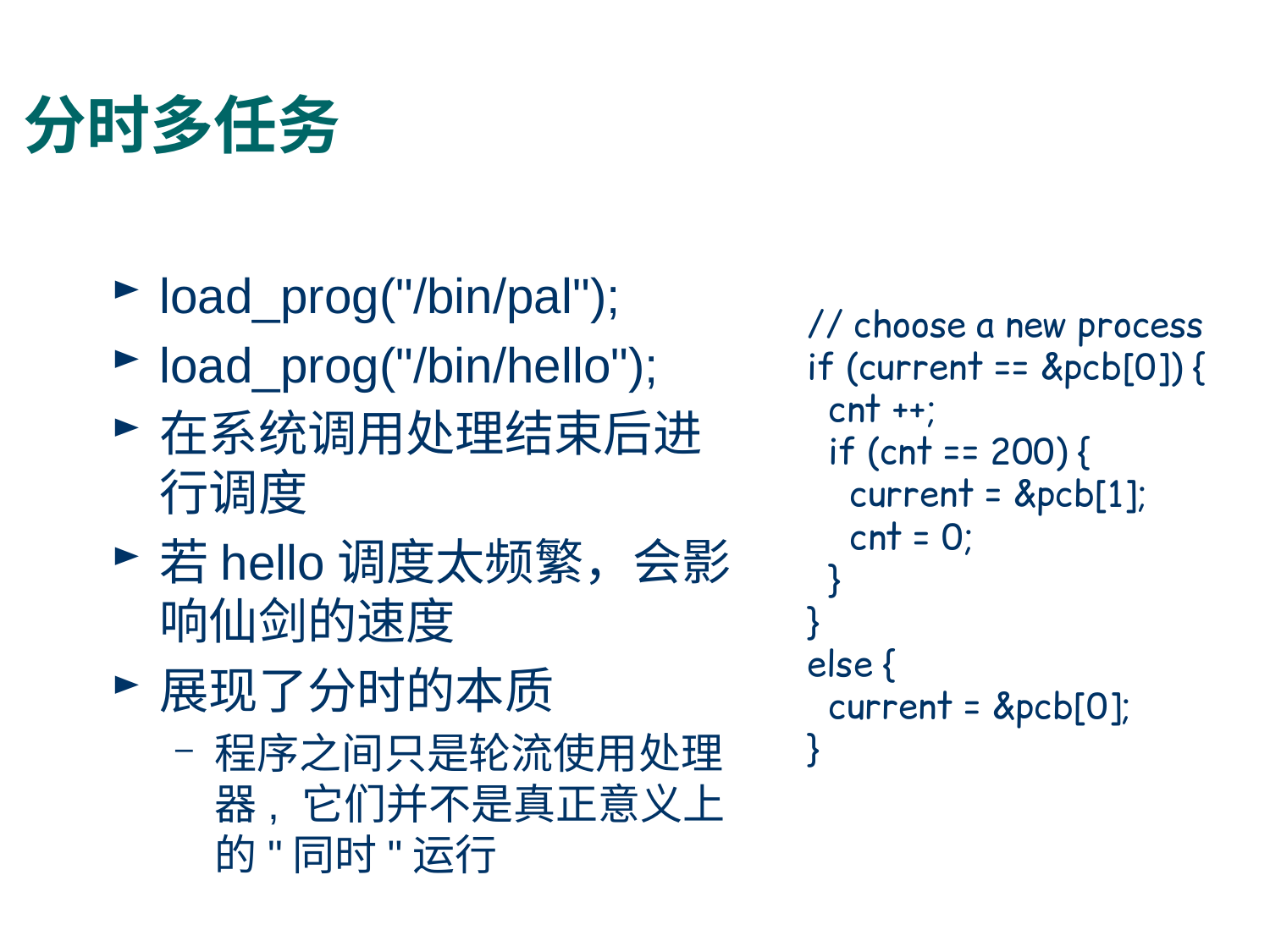

# 分时多任务
load_prog("/bin/pal");
load_prog("/bin/hello");
在系统调用处理结束后进行调度
若hello调度太频繁，会影响仙剑的速度
展现了分时的本质
程序之间只是轮流使用处理器, 它们并不是真正意义上的"同时"运行
// choose a new process
if (current == &pcb[0]) {
  cnt ++;
  if (cnt == 200) {
    current = &pcb[1];
    cnt = 0;
  }
}
else {
  current = &pcb[0];
}